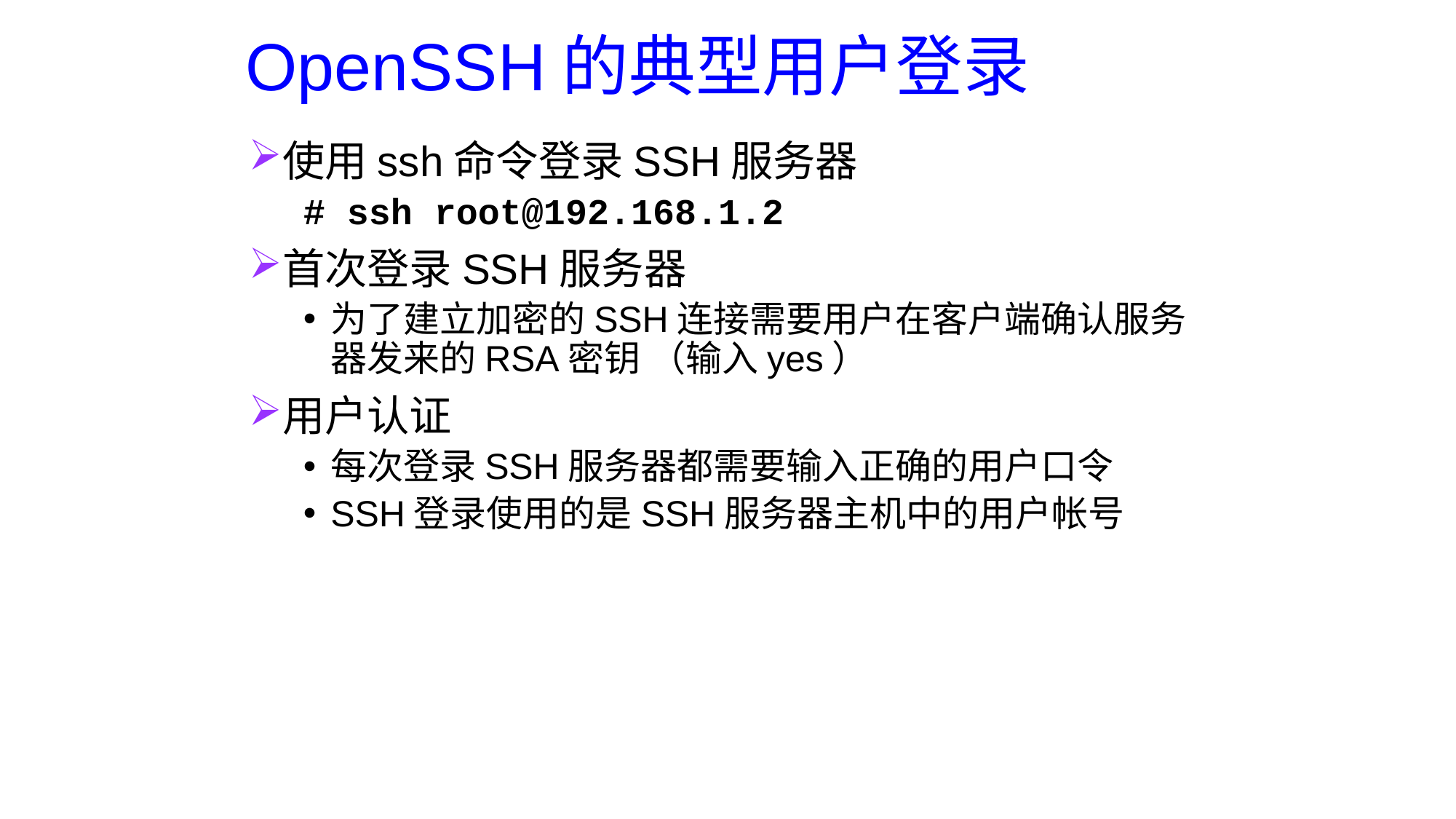

# OpenSSH的典型用户登录
使用ssh命令登录SSH服务器
# ssh root@192.168.1.2
首次登录SSH服务器
为了建立加密的SSH连接需要用户在客户端确认服务器发来的RSA密钥 （输入yes）
用户认证
每次登录SSH服务器都需要输入正确的用户口令
SSH登录使用的是SSH服务器主机中的用户帐号